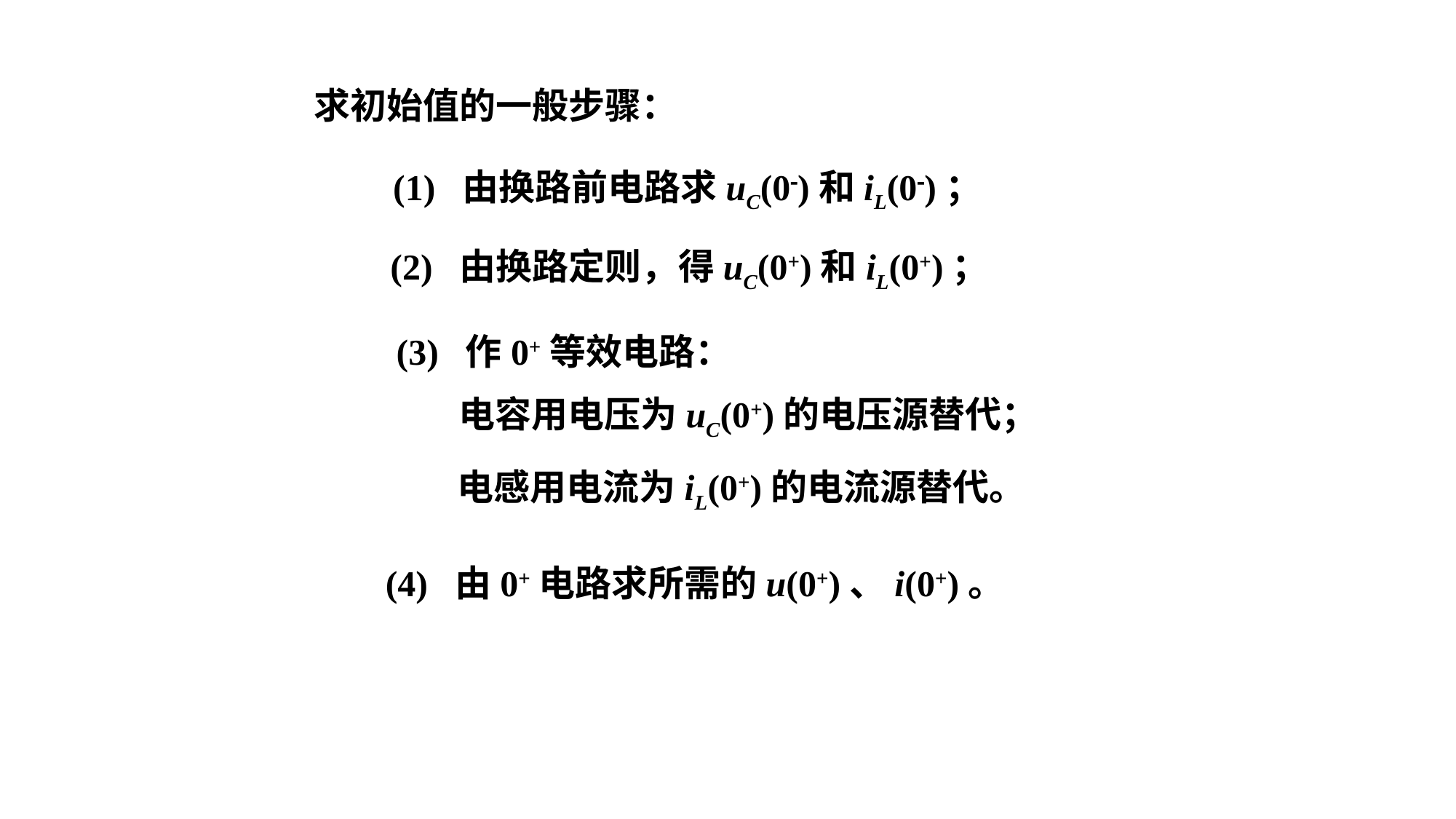

求初始值的一般步骤：
(1)  由换路前电路求uC(0−)和iL(0−)；
(2)  由换路定则，得uC(0+)和iL(0+)；
(3)  作0+等效电路：
电容用电压为uC(0+)的电压源替代；
电感用电流为iL(0+)的电流源替代。
(4)  由0+电路求所需的u(0+)、i(0+)。